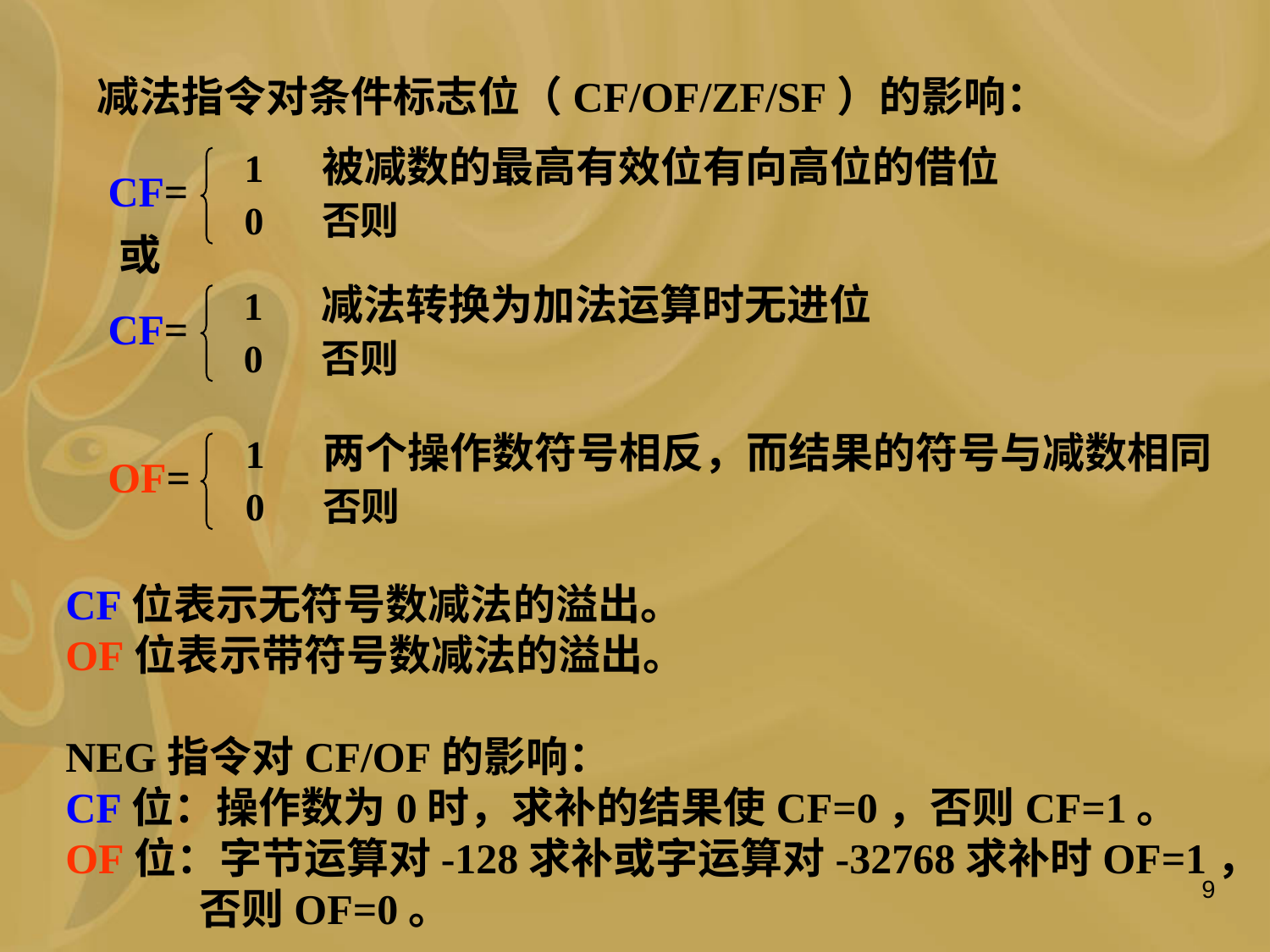

减法指令对条件标志位（CF/OF/ZF/SF）的影响：

1     被减数的最高有效位有向高位的借位
0     否则
CF=

1     两个操作数符号相反，而结果的符号与减数相同
0     否则
OF=
或

1     减法转换为加法运算时无进位
0     否则
CF=
CF位表示无符号数减法的溢出。
OF位表示带符号数减法的溢出。

NEG指令对CF/OF的影响：
CF位：操作数为0时，求补的结果使CF=0，否则CF=1。
OF位：字节运算对-128求补或字运算对-32768求补时OF=1，
             否则OF=0。
9